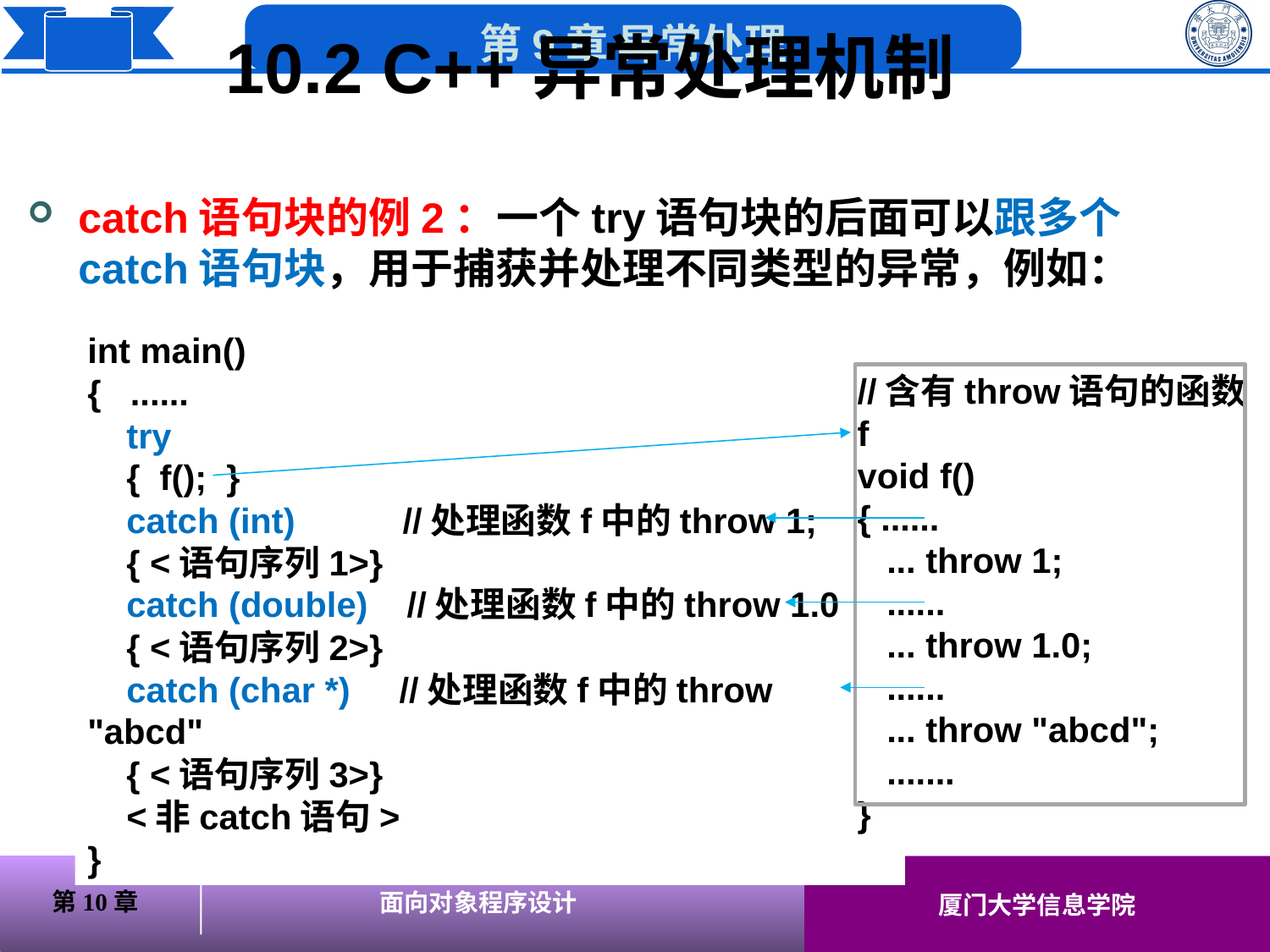

10.2 C++异常处理机制
catch语句块的例2：一个try语句块的后面可以跟多个catch语句块，用于捕获并处理不同类型的异常，例如：
int main()
{   ......
    try
    {  f();  }
    catch (int)           //处理函数f中的throw 1;
    { <语句序列1>}
    catch (double)    //处理函数f中的throw 1.0
    { <语句序列2>}
    catch (char *)     //处理函数f中的throw "abcd"
    { <语句序列3>}
    <非catch语句>
}
//含有throw语句的函数f
void f()
{ ......
   ... throw 1;
   ......
   ... throw 1.0;
   ......
   ... throw "abcd";
   .......
}

12